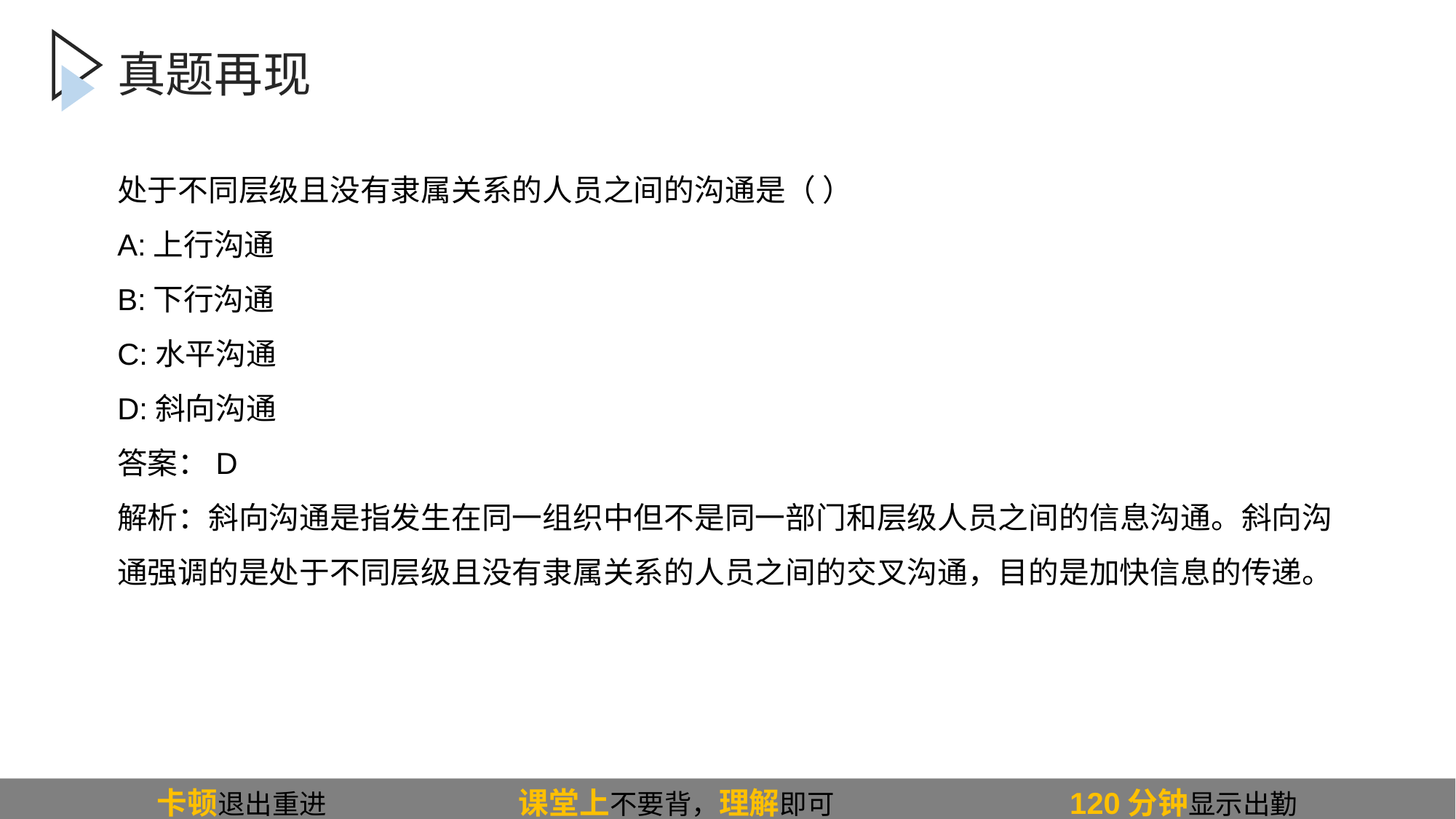

# 真题再现
处于不同层级且没有隶属关系的人员之间的沟通是（ ）
A:上行沟通
B:下行沟通
C:水平沟通
D:斜向沟通
答案：D
解析：斜向沟通是指发生在同一组织中但不是同一部门和层级人员之间的信息沟通。斜向沟通强调的是处于不同层级且没有隶属关系的人员之间的交叉沟通，目的是加快信息的传递。